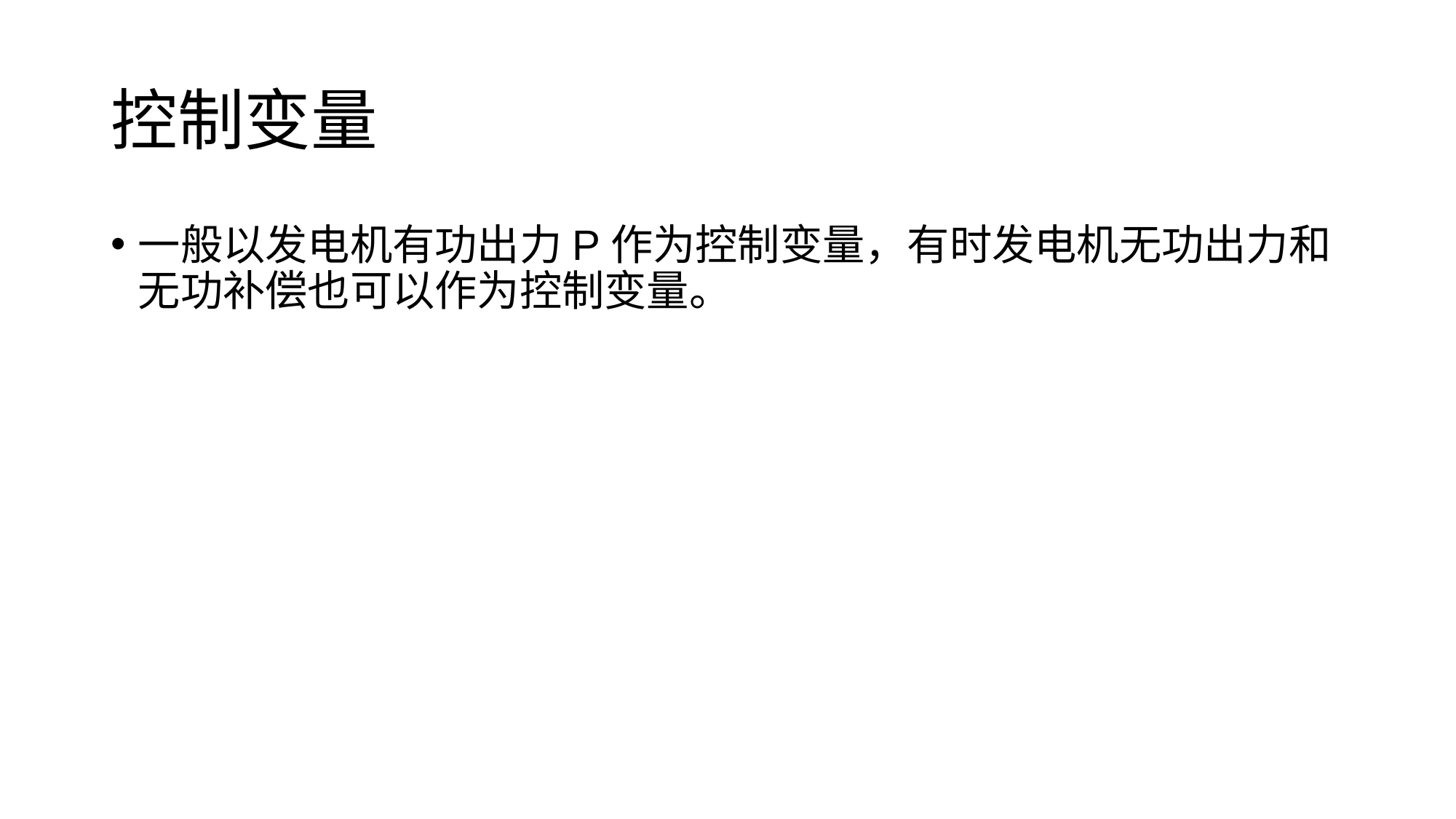

# 控制变量
一般以发电机有功出力P作为控制变量，有时发电机无功出力和无功补偿也可以作为控制变量。